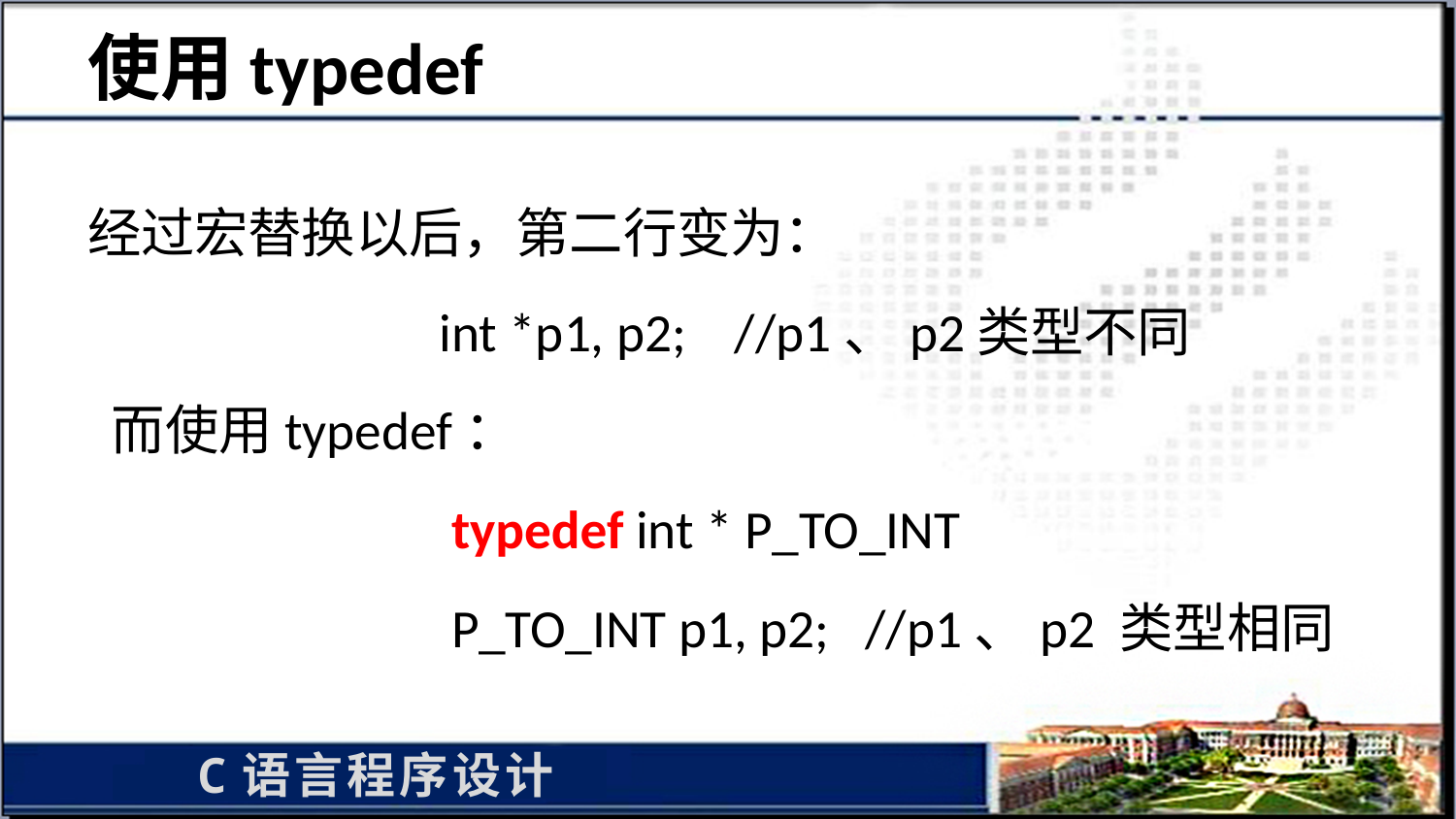

# 使用typedef
经过宏替换以后，第二行变为：
                             int *p1, p2;    //p1、p2类型不同
 而使用typedef：
                              typedef int * P_TO_INT
                              P_TO_INT p1, p2;   //p1、p2 类型相同